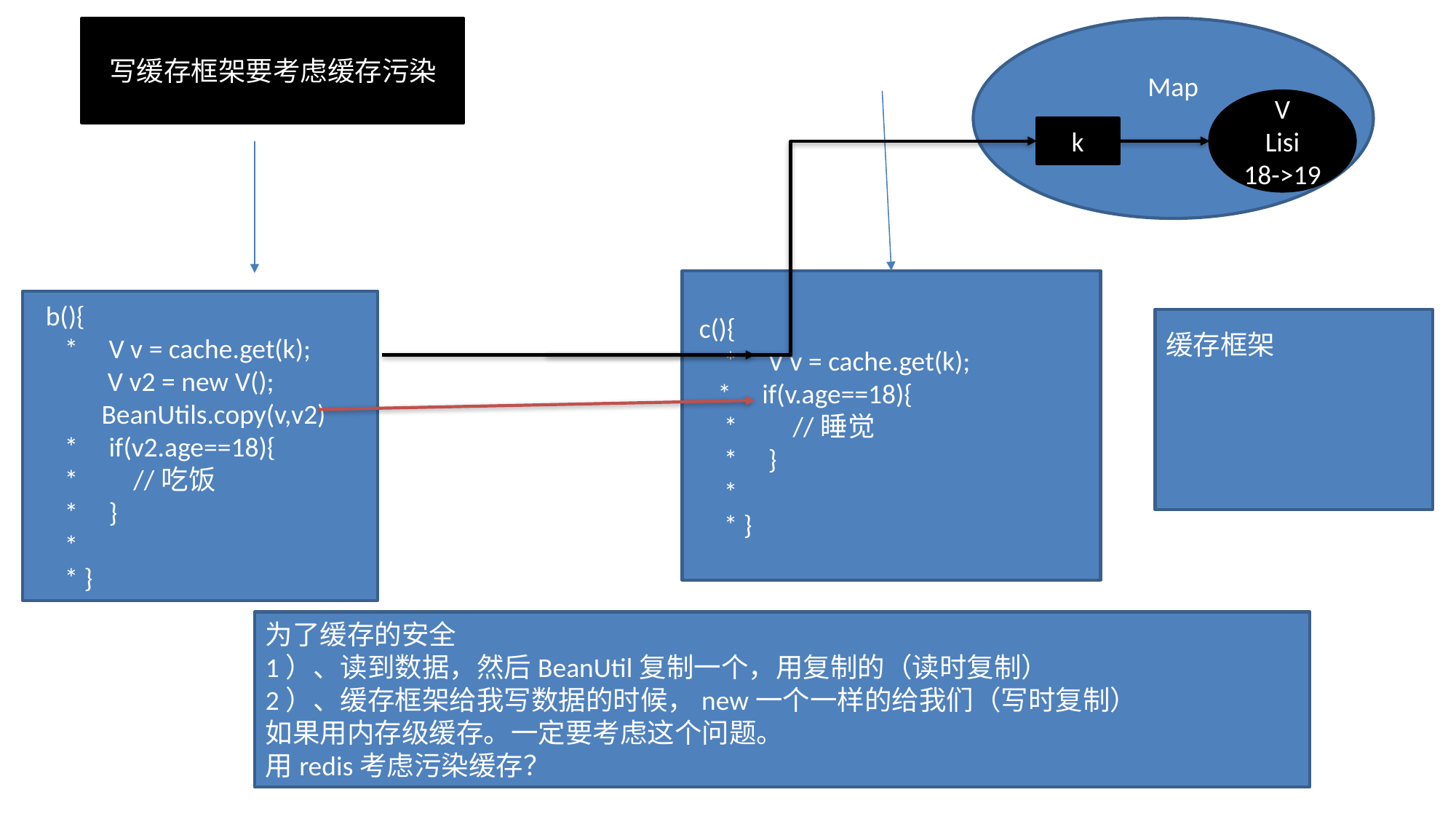

写缓存框架要考虑缓存污染
Map

V
Lisi
18->19
k
 c(){
     *     V v = cache.get(k);
    *     if(v.age==18){
     *         //睡觉
     *     }
     *
     * }
  b(){
     *     V v = cache.get(k);
            V v2 = new V();
           BeanUtils.copy(v,v2)
     *     if(v2.age==18){
     *         //吃饭
     *     }
     *
     * }
缓存框架

为了缓存的安全
1）、读到数据，然后BeanUtil复制一个，用复制的（读时复制）
2）、缓存框架给我写数据的时候，new一个一样的给我们（写时复制）
如果用内存级缓存。一定要考虑这个问题。
用redis考虑污染缓存？